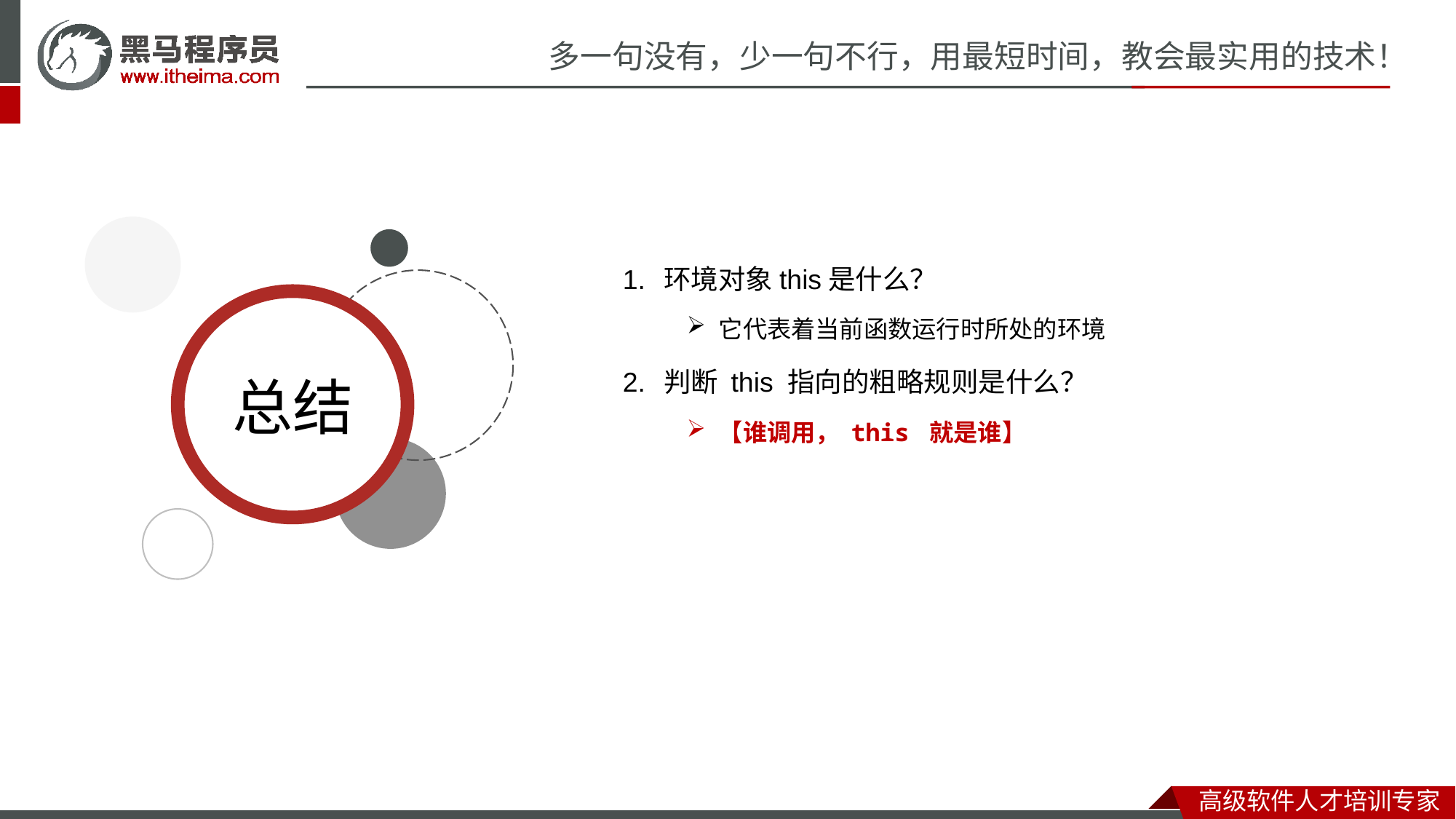

环境对象this是什么？
它代表着当前函数运行时所处的环境
判断 this 指向的粗略规则是什么？
【谁调用， this 就是谁】